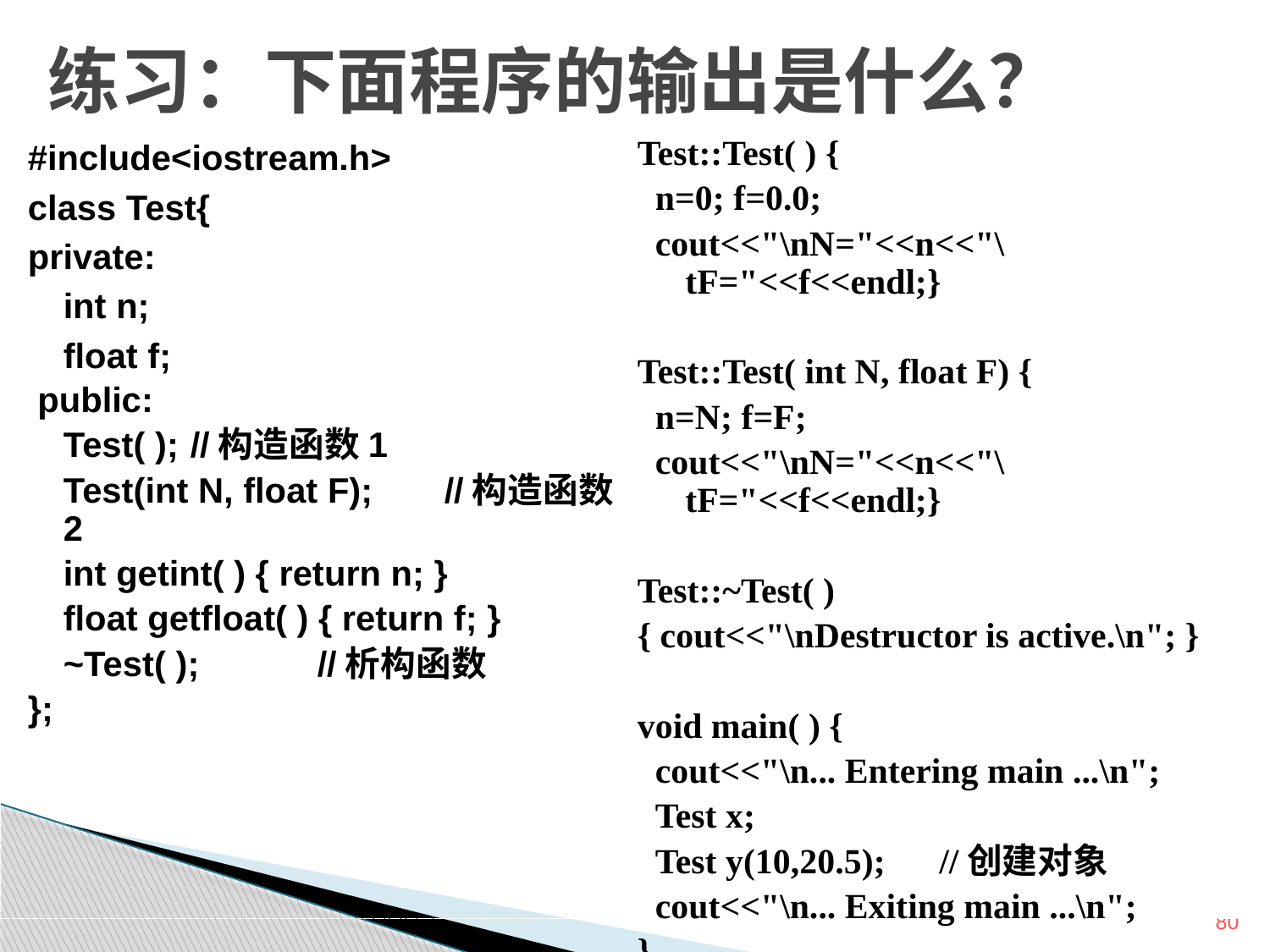

# 练习：下面程序的输出是什么？
#include<iostream.h>
class Test{
private:
	int n;
	float f;
 public:
	Test( );	//构造函数1
	Test(int N, float F);	//构造函数2
	int getint( ) { return n; }
	float getfloat( ) { return f; }
	~Test( );	//析构函数
};

Test::Test( ) {
  n=0; f=0.0;
  cout<<"\nN="<<n<<"\tF="<<f<<endl;}

Test::Test( int N, float F) {
  n=N; f=F;
  cout<<"\nN="<<n<<"\tF="<<f<<endl;}

Test::~Test( )
{ cout<<"\nDestructor is active.\n"; }

void main( ) {
  cout<<"\n... Entering main ...\n";
  Test x;
  Test y(10,20.5);	//创建对象
  cout<<"\n... Exiting main ...\n";
}

80